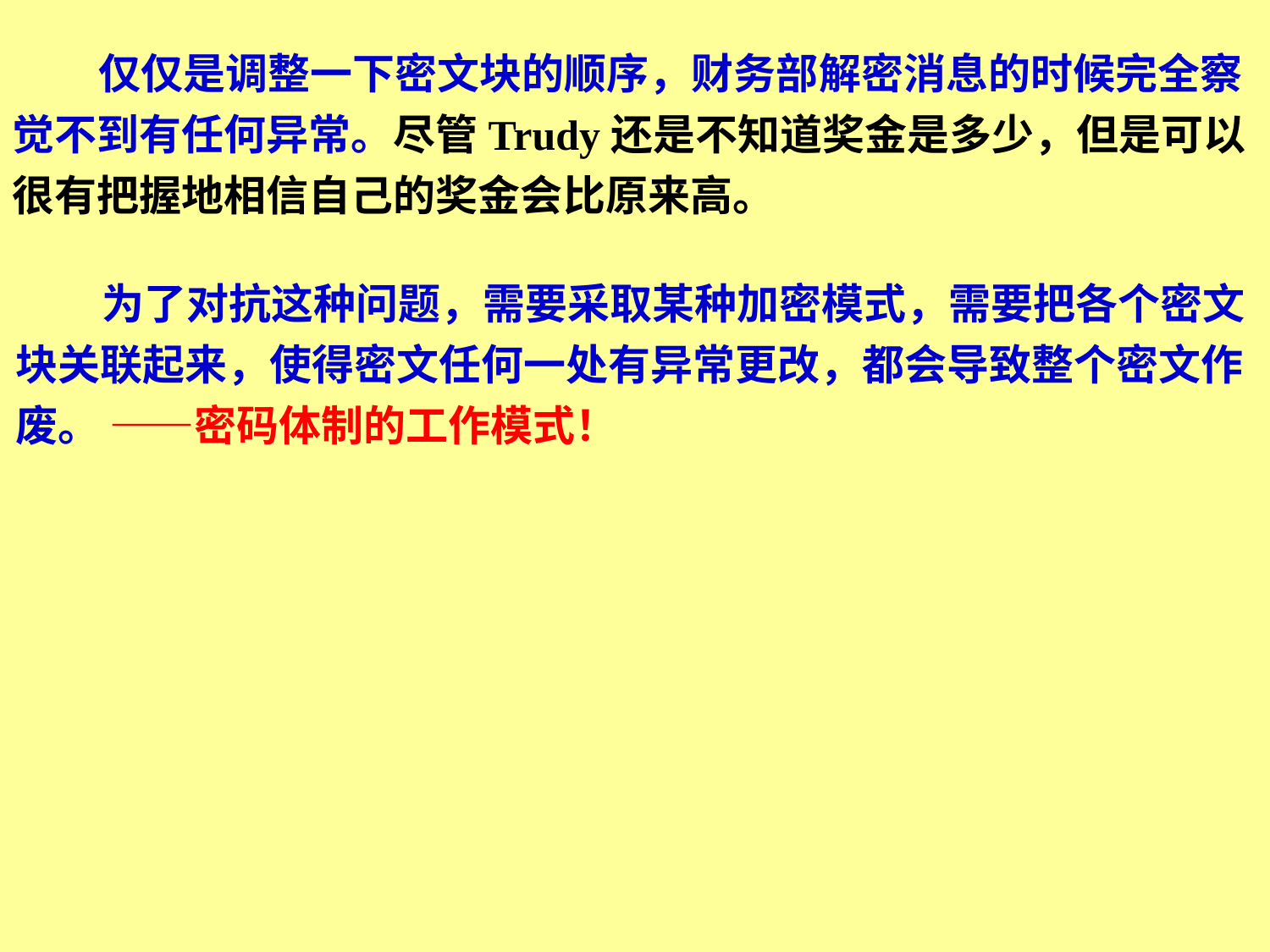

仅仅是调整一下密文块的顺序，财务部解密消息的时候完全察觉不到有任何异常。尽管Trudy还是不知道奖金是多少，但是可以很有把握地相信自己的奖金会比原来高。
        为了对抗这种问题，需要采取某种加密模式，需要把各个密文块关联起来，使得密文任何一处有异常更改，都会导致整个密文作废。 ——密码体制的工作模式！